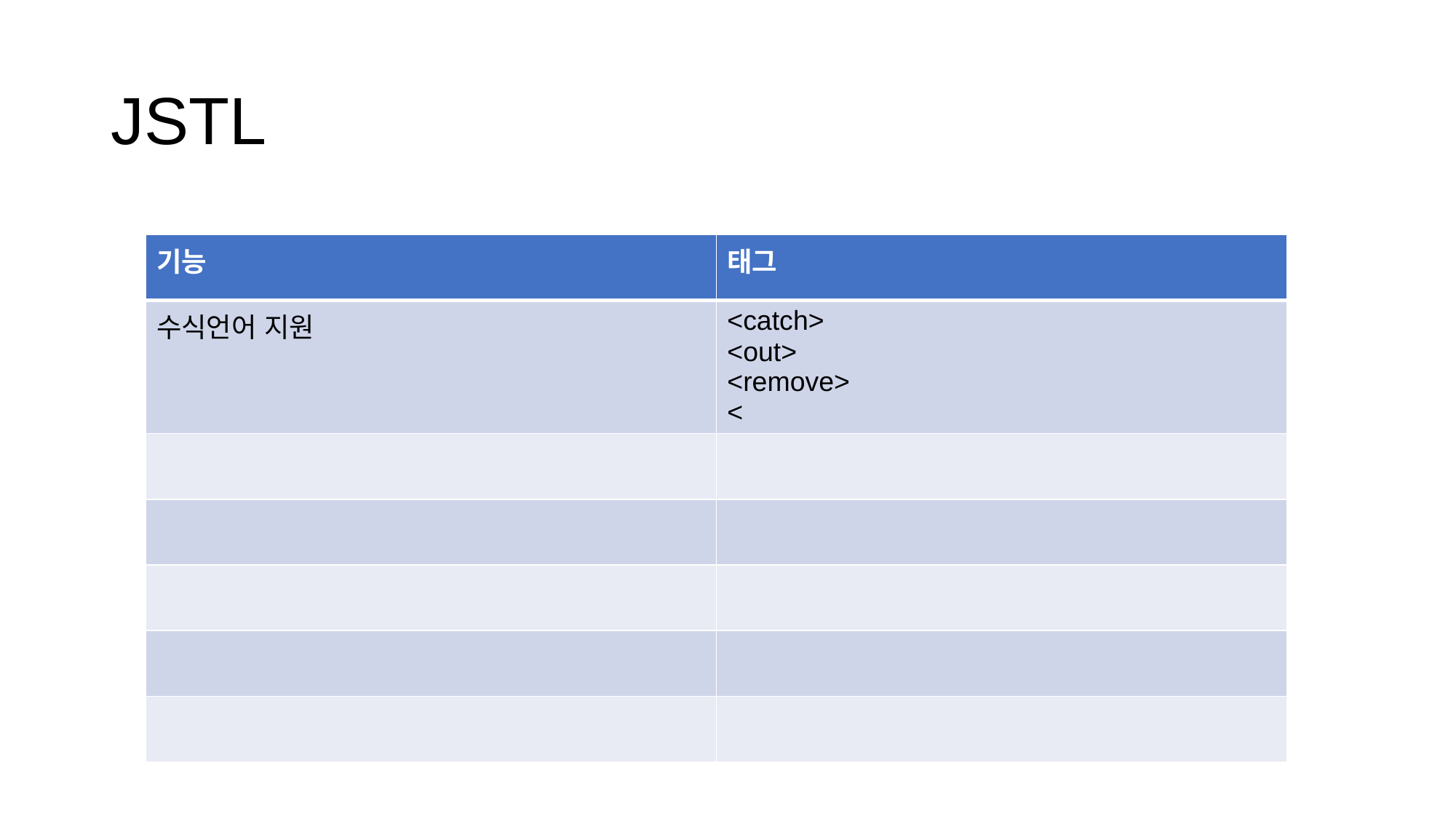

# JSTL
| 기능 | 태그 |
| --- | --- |
| 수식언어 지원 | <catch> <out> <remove> < |
|  |  |
|  |  |
|  |  |
|  |  |
|  |  |